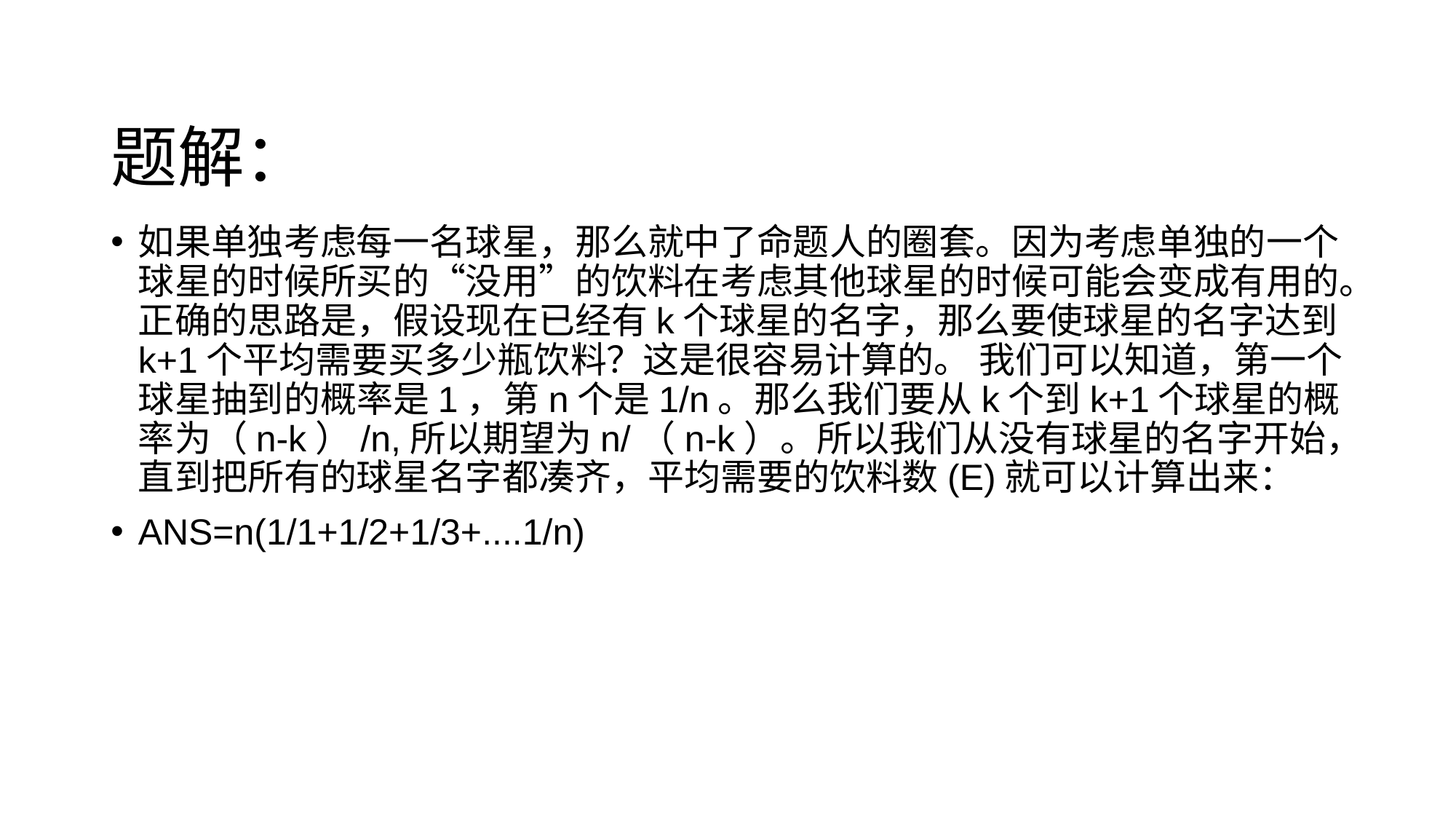

# 题解：
如果单独考虑每一名球星，那么就中了命题人的圈套。因为考虑单独的一个球星的时候所买的“没用”的饮料在考虑其他球星的时候可能会变成有用的。正确的思路是，假设现在已经有k个球星的名字，那么要使球星的名字达到k+1个平均需要买多少瓶饮料？这是很容易计算的。 我们可以知道，第一个球星抽到的概率是1，第n个是1/n。那么我们要从k个到k+1个球星的概率为（n-k）/n,所以期望为n/（n-k）。所以我们从没有球星的名字开始，直到把所有的球星名字都凑齐，平均需要的饮料数(E)就可以计算出来：
ANS=n(1/1+1/2+1/3+....1/n)